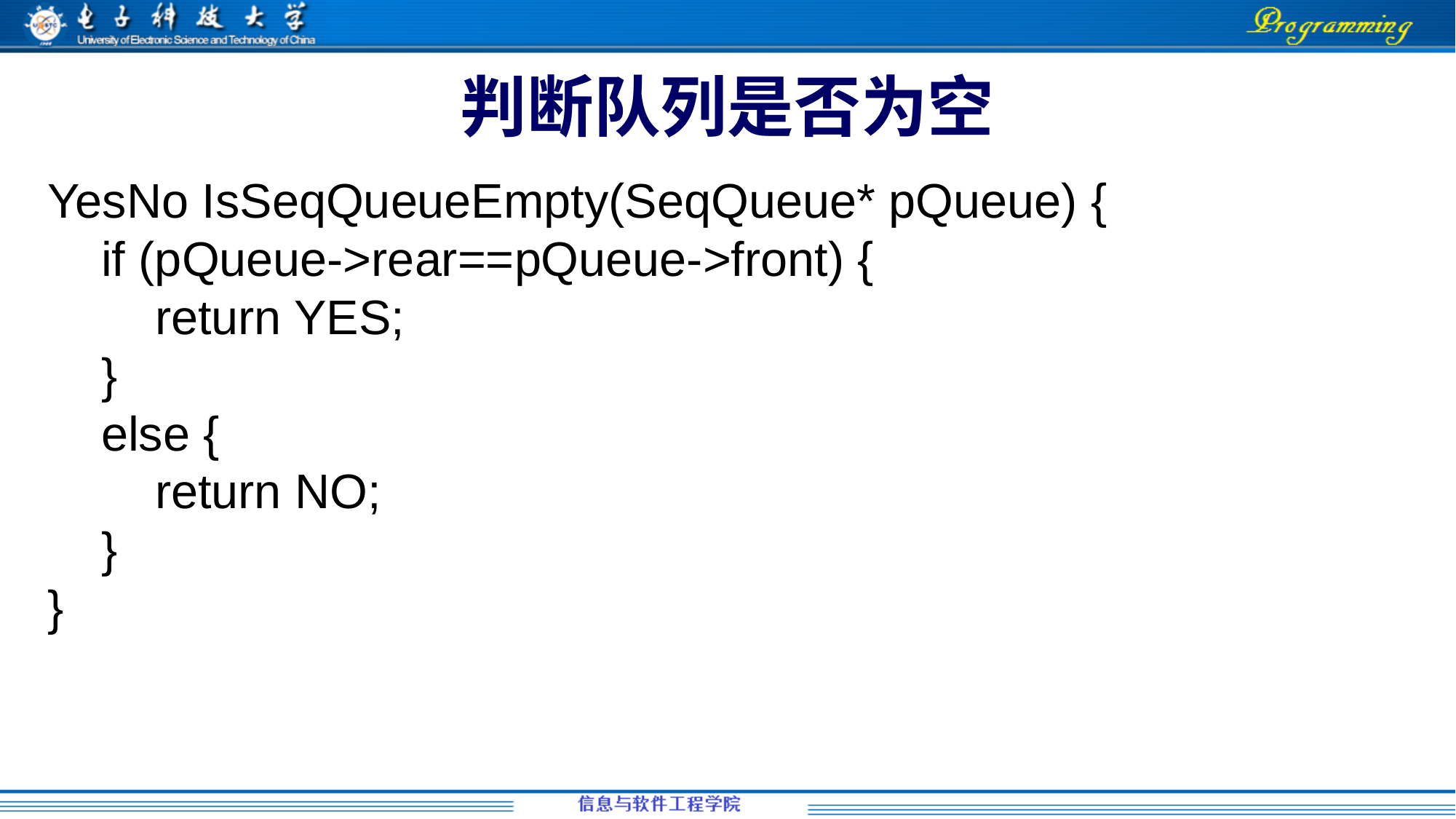

# 判断队列是否为空
YesNo IsSeqQueueEmpty(SeqQueue* pQueue) {
    if (pQueue->rear==pQueue->front) {
        return YES;
    }
    else {
        return NO;
    }
}